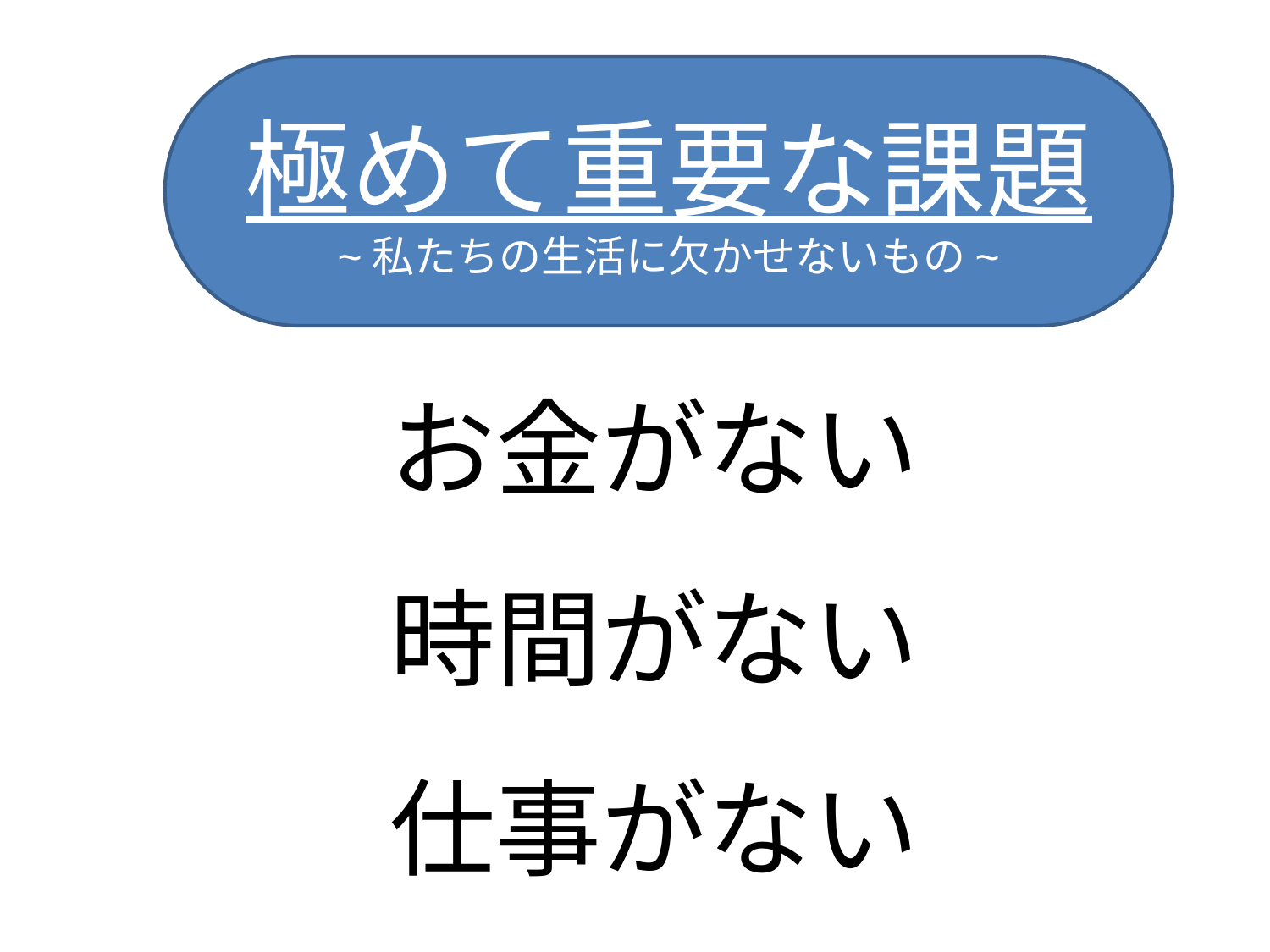

極めて重要な課題
~私たちの生活に欠かせないもの~
お金がない
時間がない
仕事がない